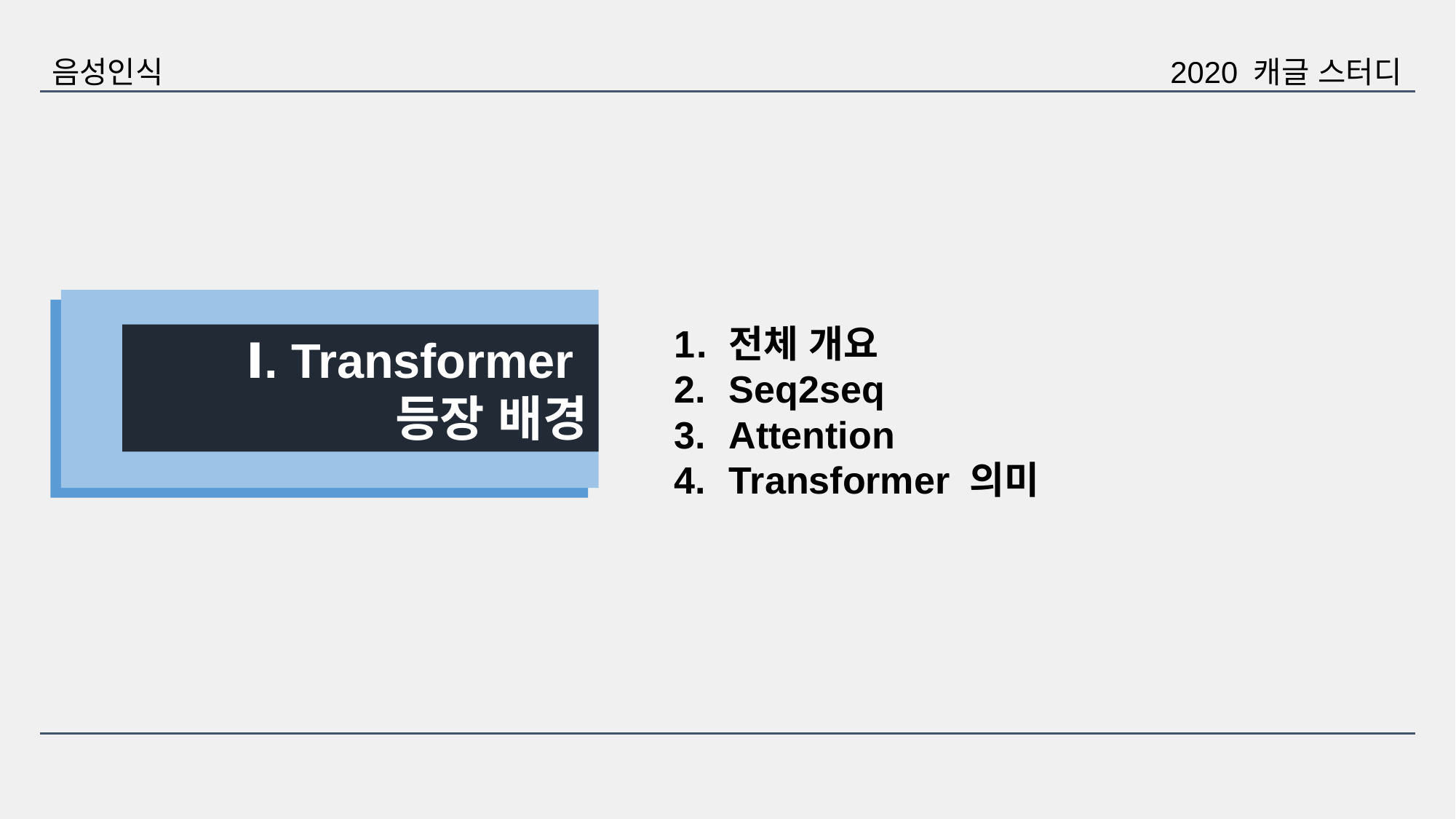

2020 캐글 스터디
음성인식

Ⅰ. Transformer
등장 배경
전체 개요
Seq2seq
Attention
Transformer 의미